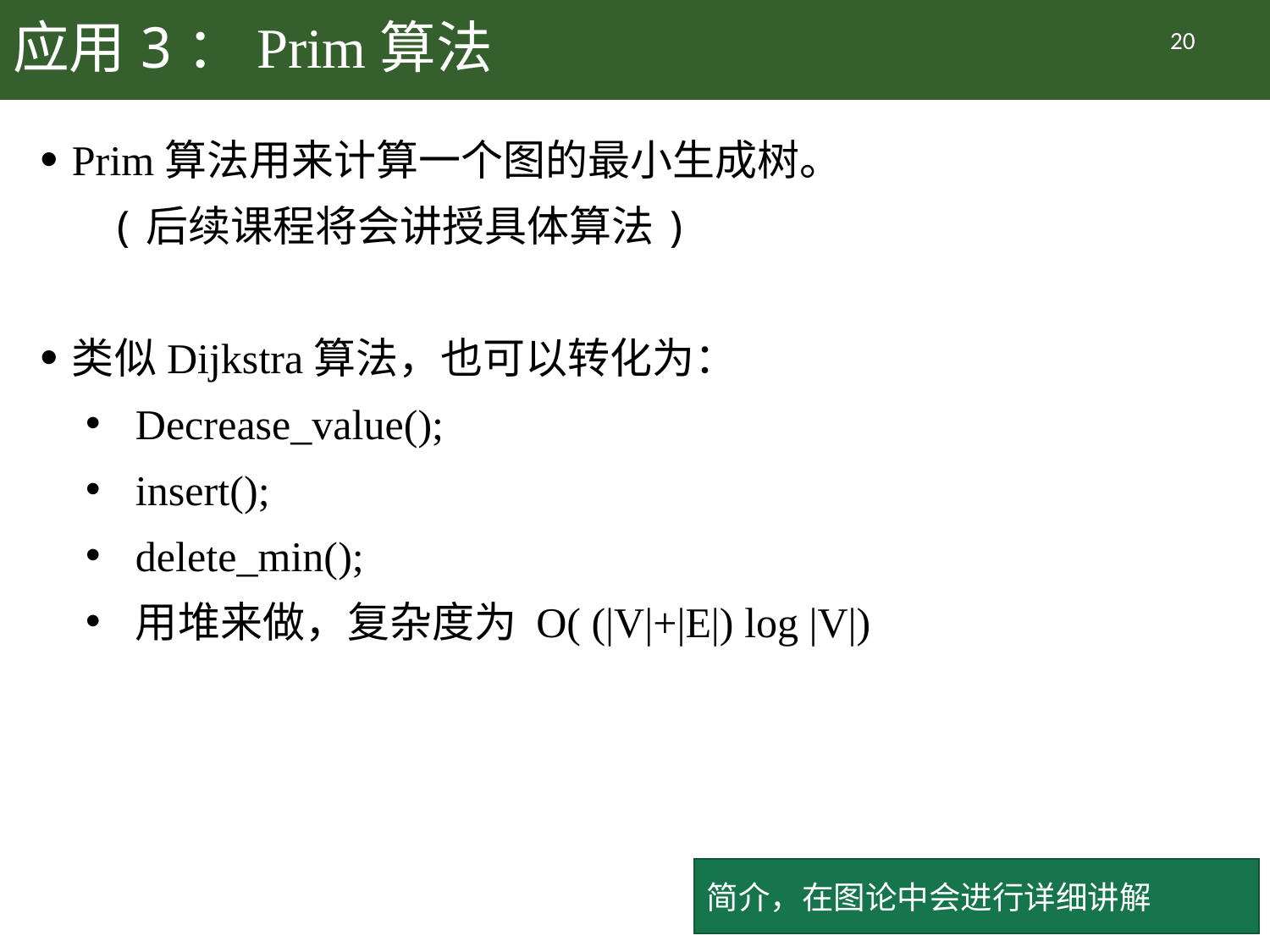

# 应用3：Prim算法
20
Prim算法用来计算一个图的最小生成树。
   (后续课程将会讲授具体算法)

类似Dijkstra算法，也可以转化为：
Decrease_value();
insert();
delete_min();
用堆来做，复杂度为 O( (|V|+|E|) log |V|)
简介，在图论中会进行详细讲解